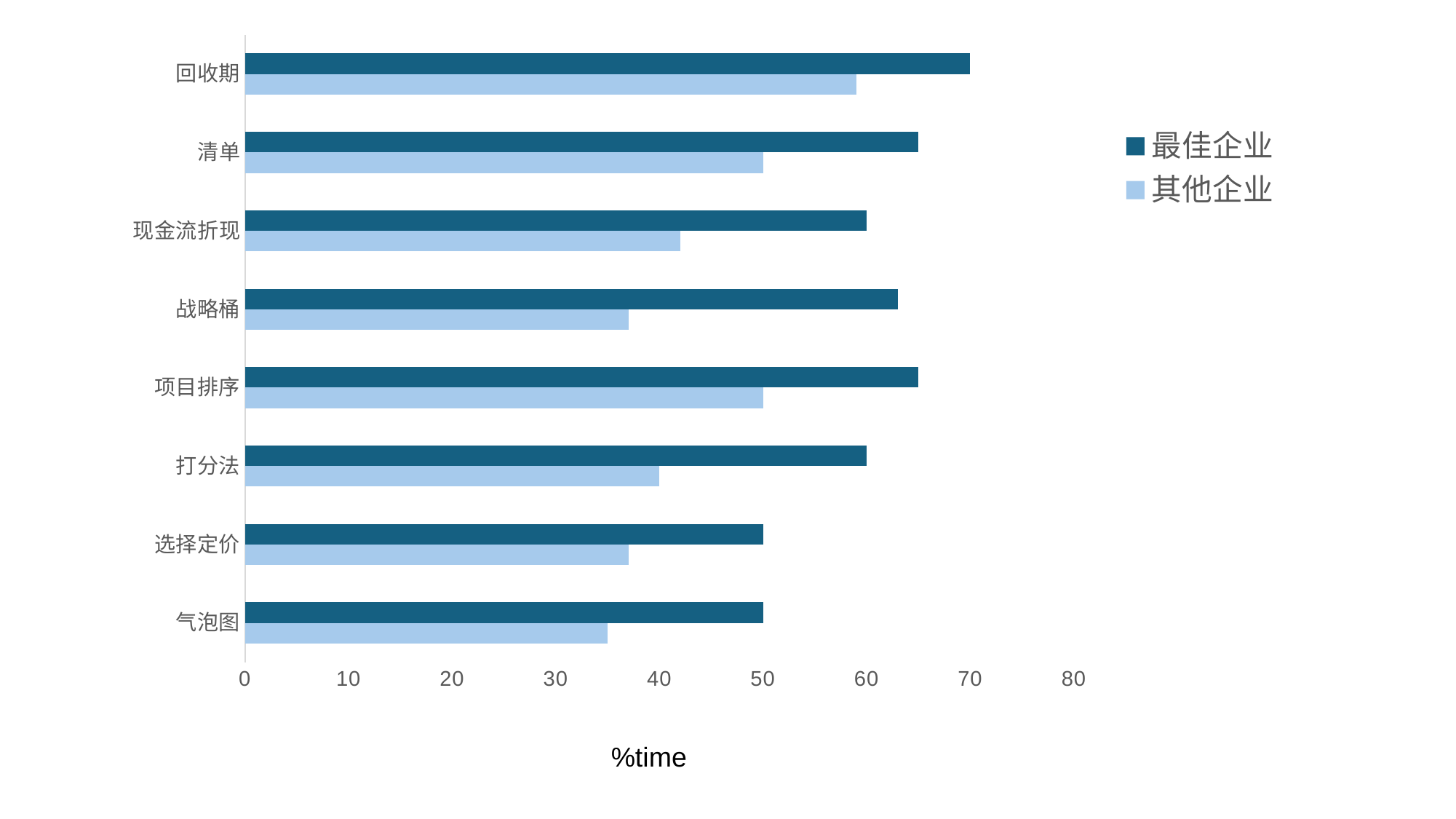

### Chart

| Category | 其他企业 | 最佳企业 |
|---|---|---|
| 气泡图 | 35.0 | 50.0 |
| 选择定价 | 37.0 | 50.0 |
| 打分法 | 40.0 | 60.0 |
| 项目排序 | 50.0 | 65.0 |
| 战略桶 | 37.0 | 63.0 |
| 现金流折现 | 42.0 | 60.0 |
| 清单 | 50.0 | 65.0 |
| 回收期 | 59.0 | 70.0 |
%time